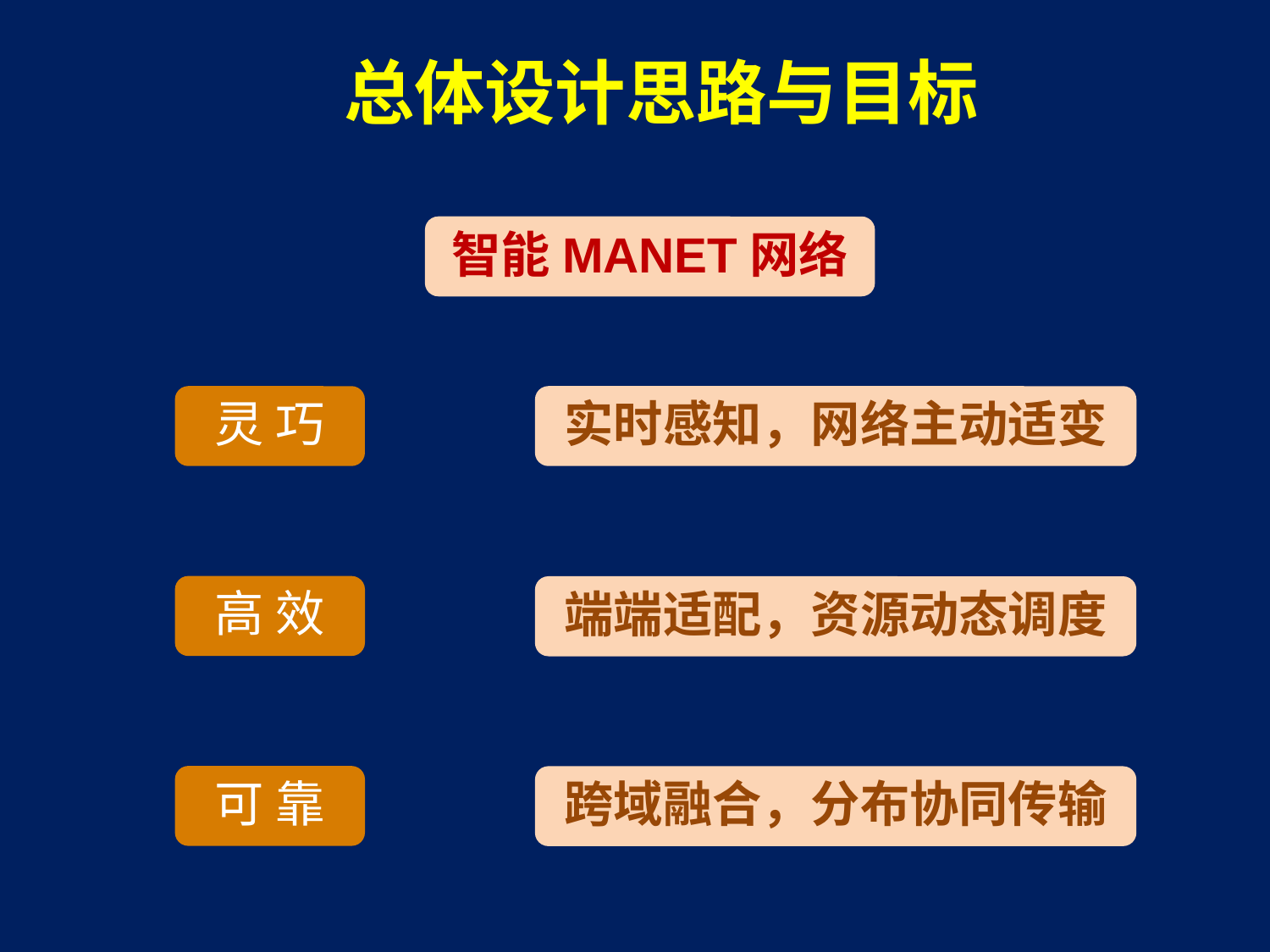

总体设计思路与目标
智能MANET网络
灵 巧
实时感知，网络主动适变
高 效
端端适配，资源动态调度
可 靠
跨域融合，分布协同传输